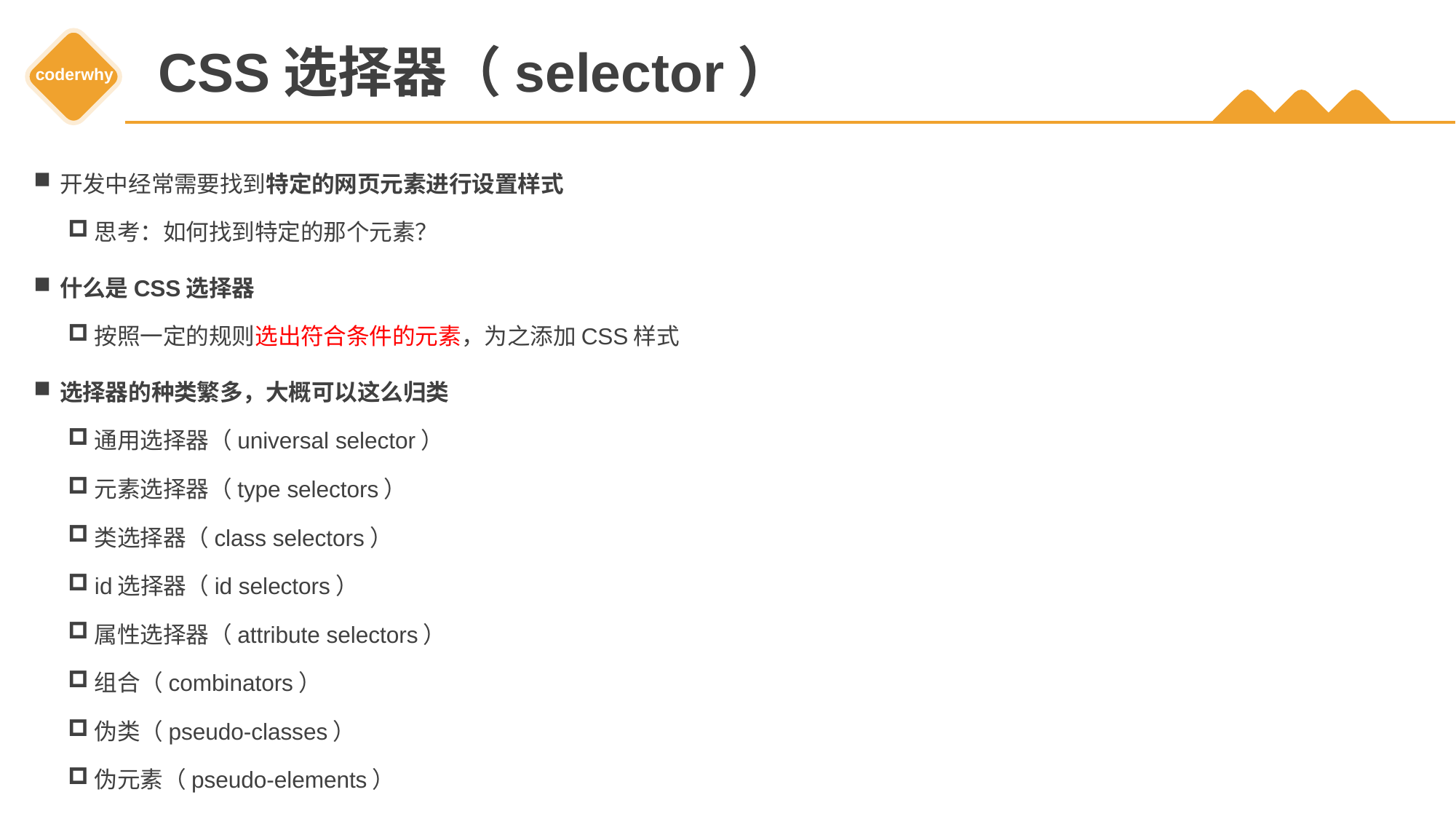

# CSS选择器（selector）
开发中经常需要找到特定的网页元素进行设置样式
思考：如何找到特定的那个元素？
什么是CSS选择器
按照一定的规则选出符合条件的元素，为之添加CSS样式
选择器的种类繁多，大概可以这么归类
通用选择器（universal selector）
元素选择器（type selectors）
类选择器（class selectors）
id选择器（id selectors）
属性选择器（attribute selectors）
组合（combinators）
伪类（pseudo-classes）
伪元素（pseudo-elements）